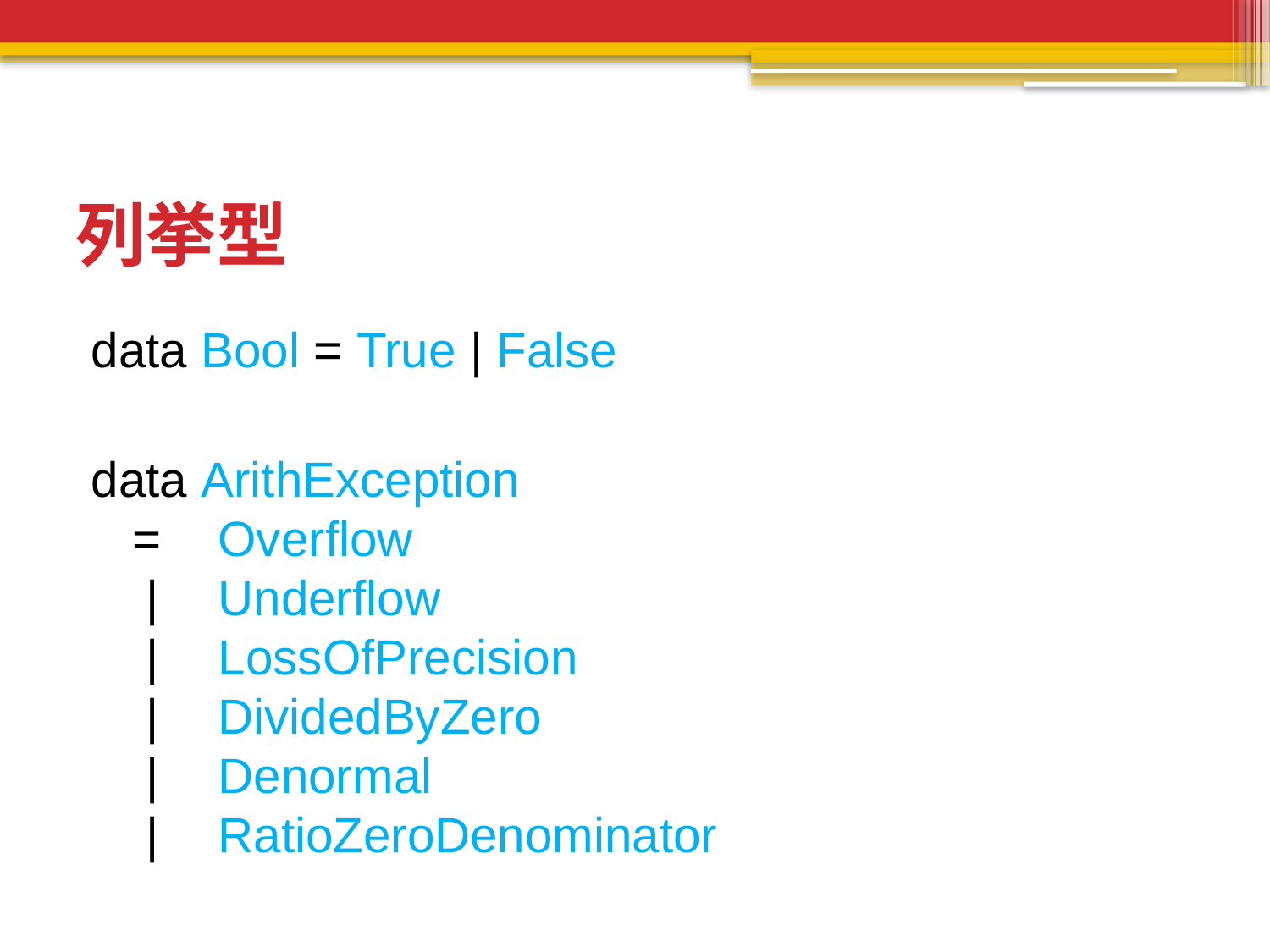

# 列挙型
data Bool = True | False

data ArithException
   =	Overflow
    |	Underflow
    |	LossOfPrecision
    |	DividedByZero
    |	Denormal
    |	RatioZeroDenominator